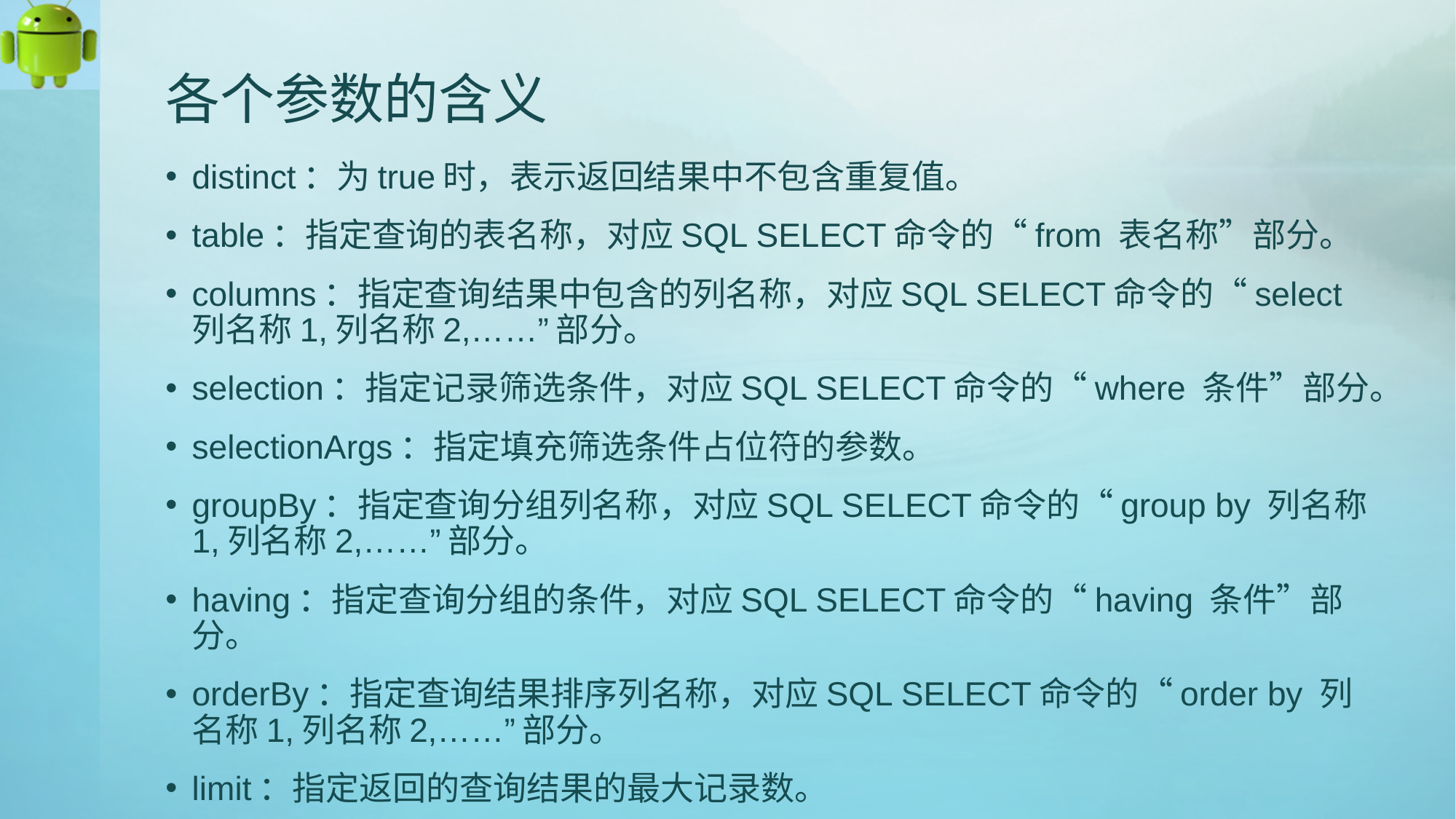

# 各个参数的含义
distinct：为true时，表示返回结果中不包含重复值。
table：指定查询的表名称，对应SQL SELECT命令的“from 表名称”部分。
columns：指定查询结果中包含的列名称，对应SQL SELECT命令的“select 列名称1,列名称2,……”部分。
selection：指定记录筛选条件，对应SQL SELECT命令的“where 条件”部分。
selectionArgs：指定填充筛选条件占位符的参数。
groupBy：指定查询分组列名称，对应SQL SELECT命令的“group by 列名称1,列名称2,……”部分。
having：指定查询分组的条件，对应SQL SELECT命令的“having 条件”部分。
orderBy：指定查询结果排序列名称，对应SQL SELECT命令的“order by 列名称1,列名称2,……”部分。
limit：指定返回的查询结果的最大记录数。